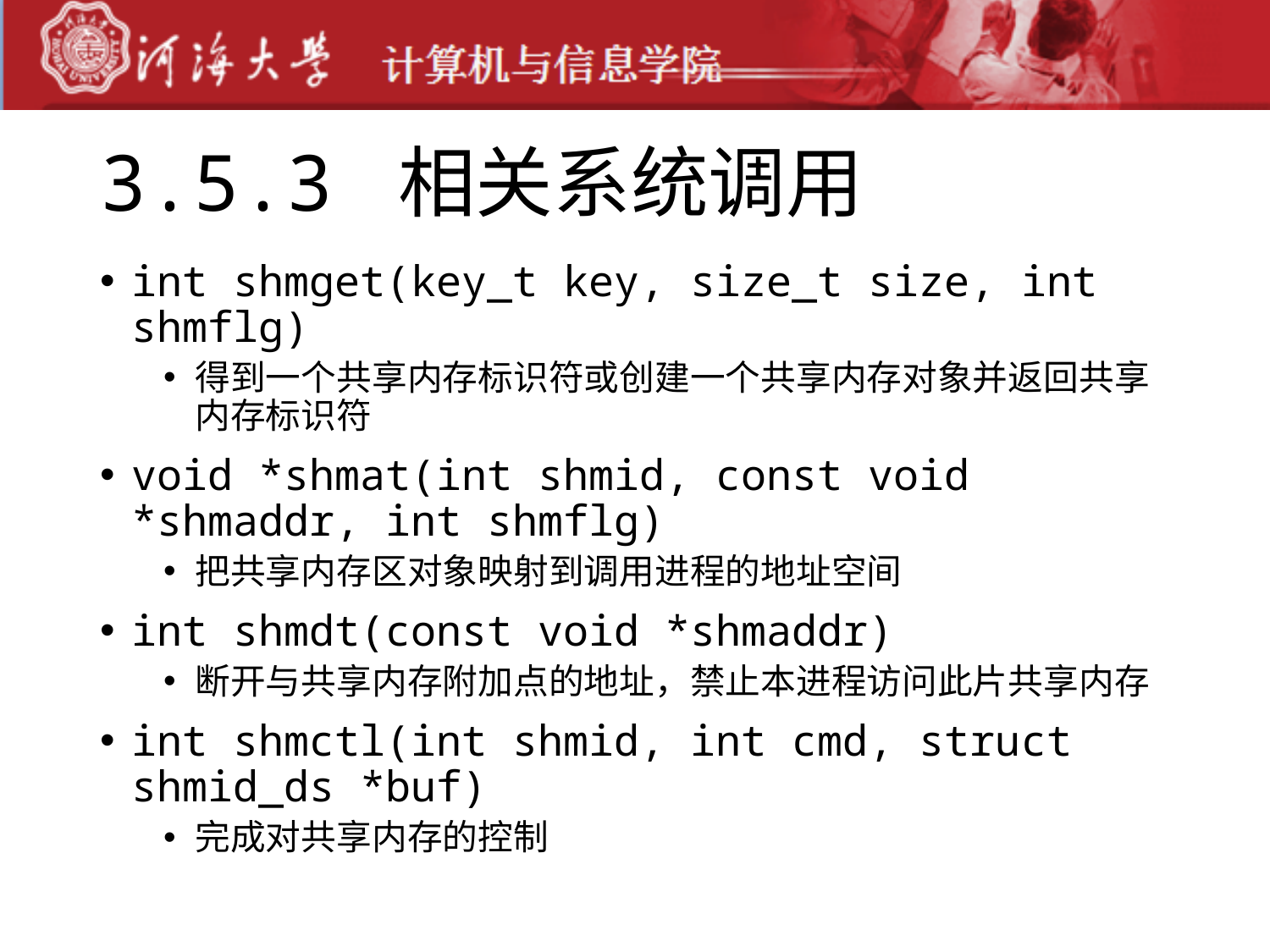

# 3.5.3 相关系统调用
int shmget(key_t key, size_t size, int shmflg)
得到一个共享内存标识符或创建一个共享内存对象并返回共享内存标识符
void *shmat(int shmid, const void *shmaddr, int shmflg)
把共享内存区对象映射到调用进程的地址空间
int shmdt(const void *shmaddr)
断开与共享内存附加点的地址，禁止本进程访问此片共享内存
int shmctl(int shmid, int cmd, struct shmid_ds *buf)
完成对共享内存的控制